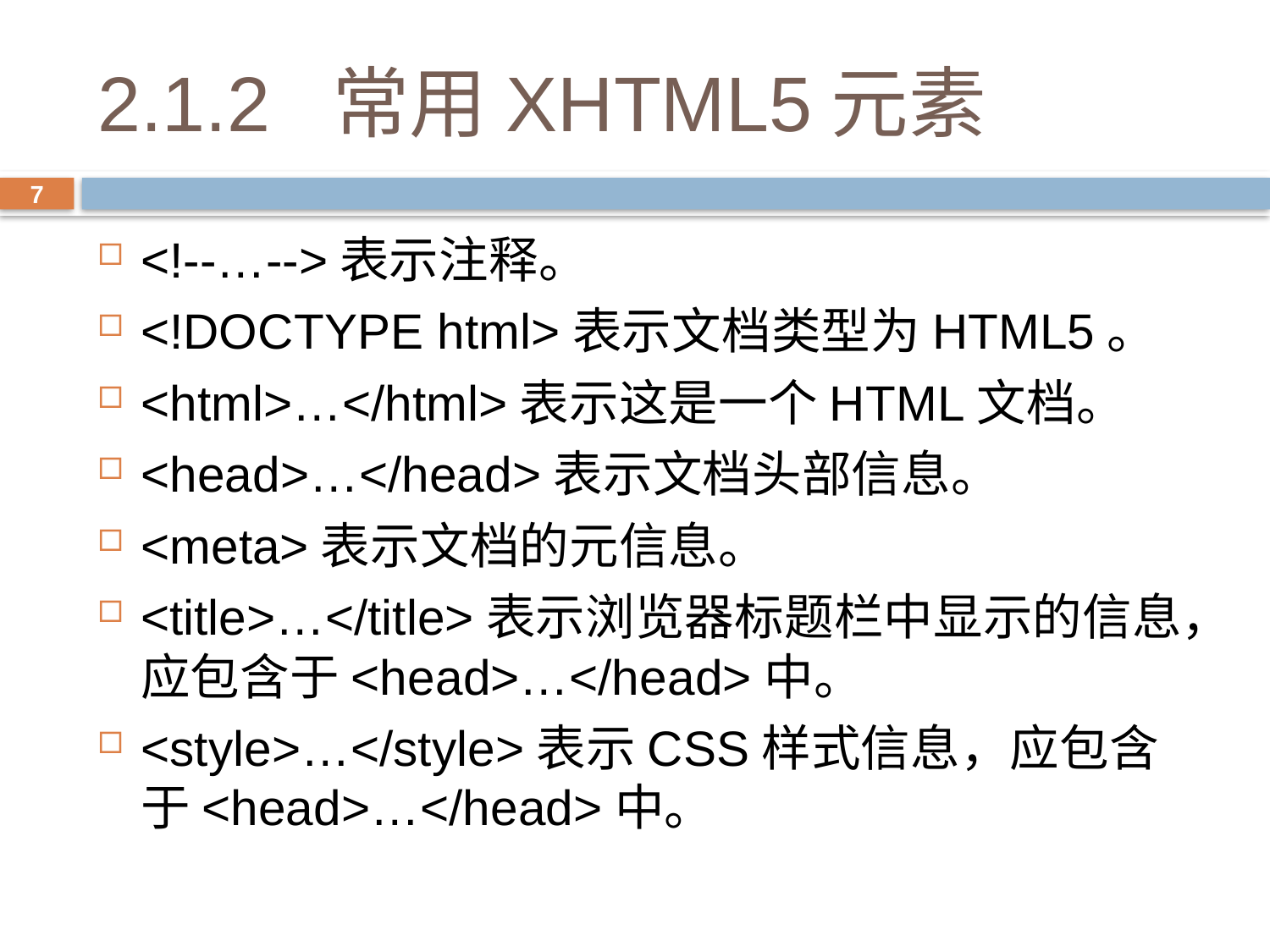

# 2.1.2  常用XHTML5元素
7
<!--…-->表示注释。
<!DOCTYPE html>表示文档类型为HTML5。
<html>…</html>表示这是一个HTML文档。
<head>…</head>表示文档头部信息。
<meta>表示文档的元信息。
<title>…</title>表示浏览器标题栏中显示的信息，应包含于<head>…</head>中。
<style>…</style>表示CSS样式信息，应包含于<head>…</head>中。